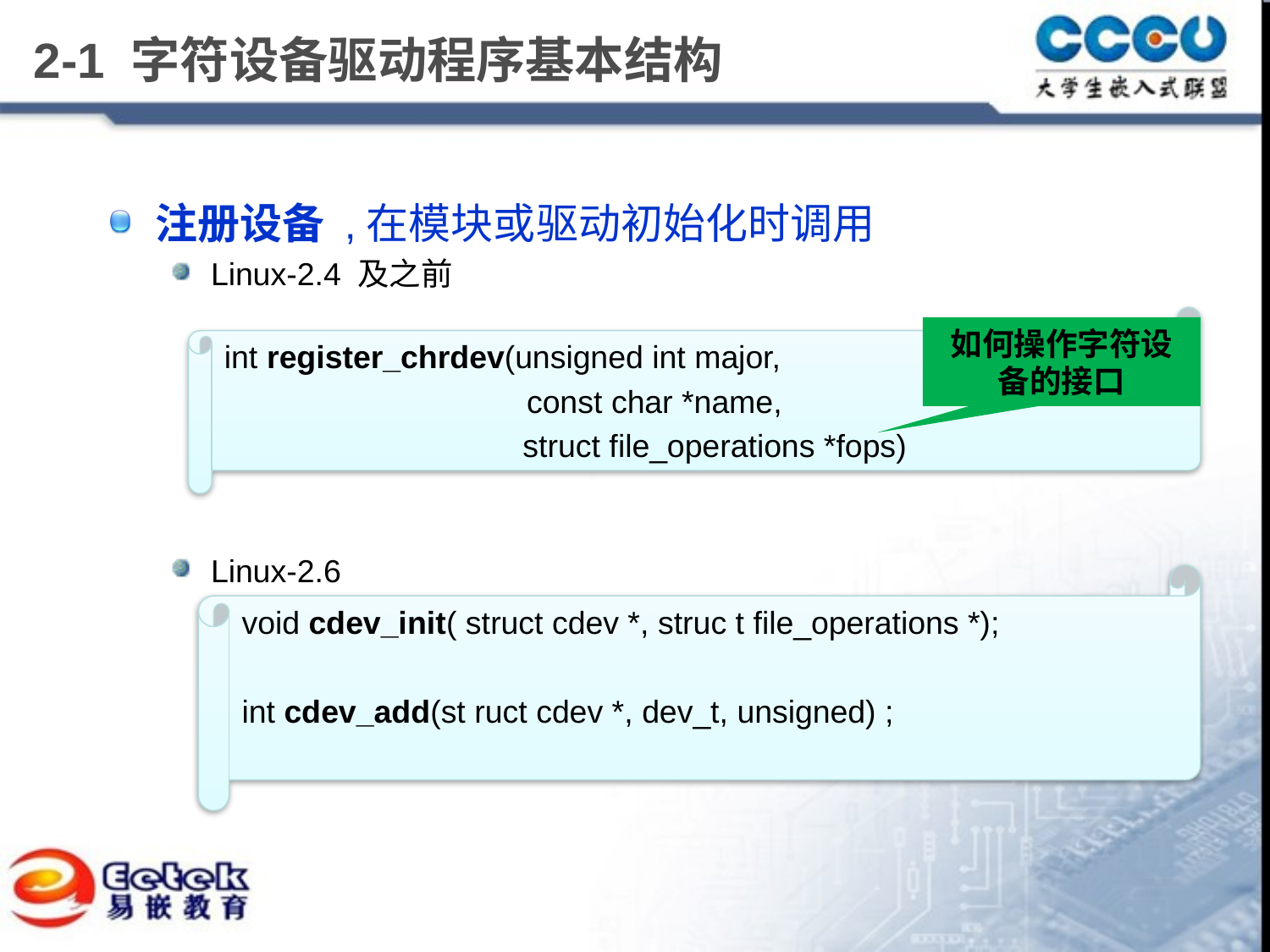

# 2-1 字符设备驱动程序基本结构
注册设备 ,在模块或驱动初始化时调用
Linux-2.4 及之前

Linux-2.6
int register_chrdev(unsigned int major,
                                  const char *name,
		     struct file_operations *fops)
如何操作字符设备的接口
void cdev_init( struct cdev *, struc t file_operations *);

int cdev_add(st ruct cdev *, dev_t, unsigned) ;